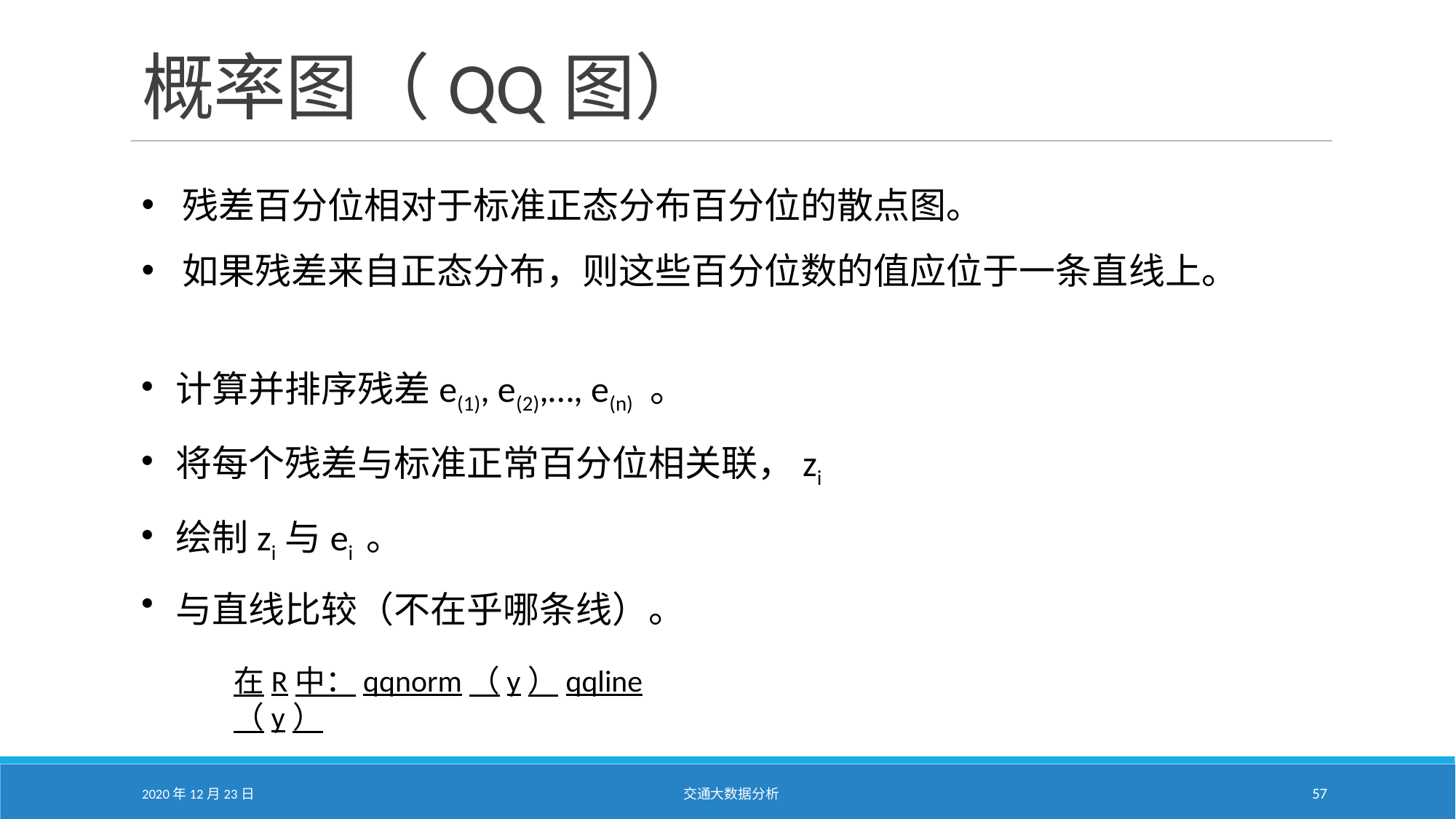

# 概率图（QQ图）
残差百分位相对于标准正态分布百分位的散点图。
如果残差来自正态分布，则这些百分位数的值应位于一条直线上。
计算并排序残差e(1), e(2),…, e(n) 。
将每个残差与标准正常百分位相关联，zi
绘制zi与ei 。
与直线比较（不在乎哪条线）。
在R中：qqnorm（y）qqline（y）
2020年12月23日
交通大数据分析
57